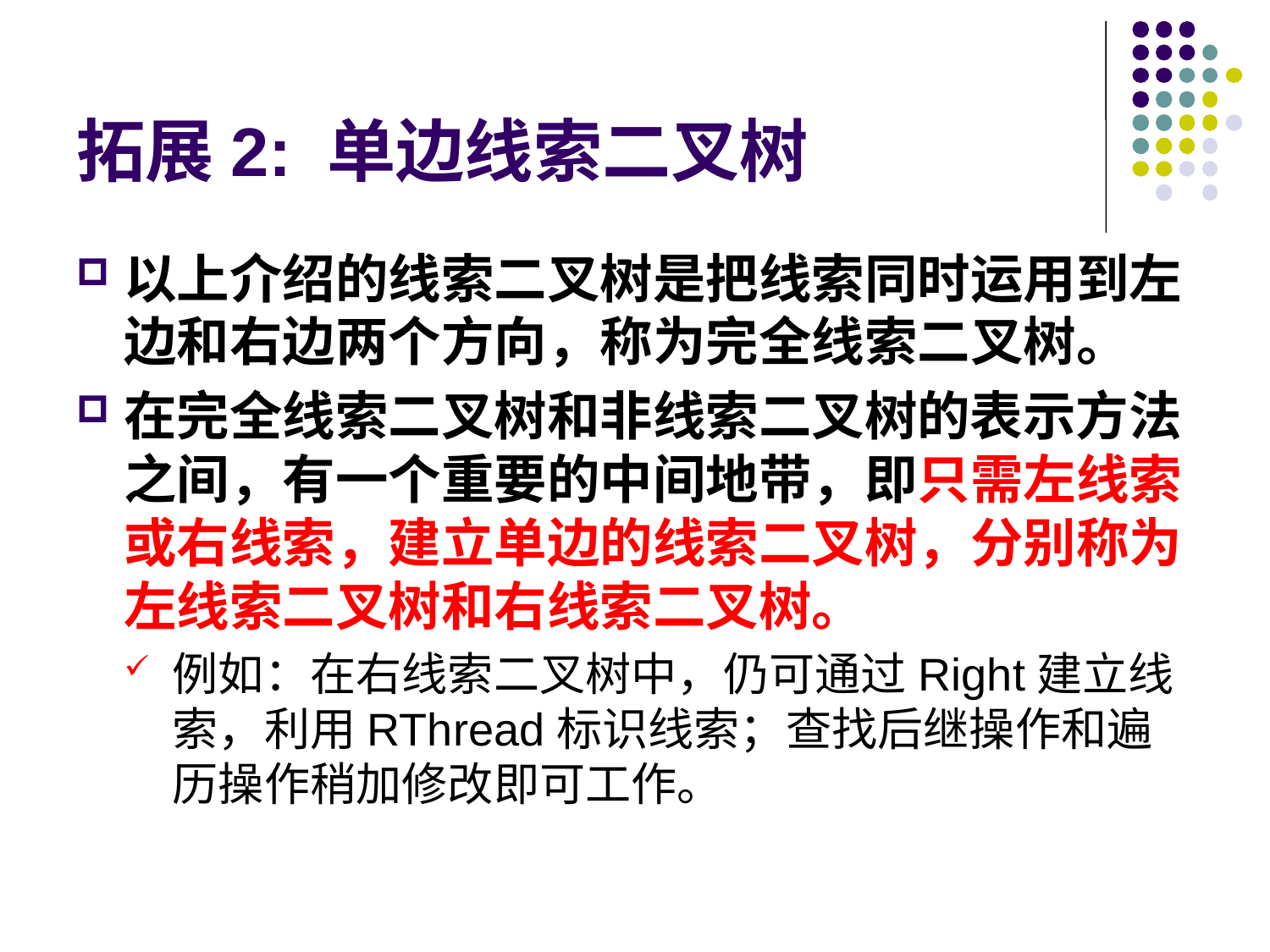

# 拓展2: 单边线索二叉树
以上介绍的线索二叉树是把线索同时运用到左边和右边两个方向，称为完全线索二叉树。
在完全线索二叉树和非线索二叉树的表示方法之间，有一个重要的中间地带，即只需左线索或右线索，建立单边的线索二叉树，分别称为左线索二叉树和右线索二叉树。
例如：在右线索二叉树中，仍可通过Right建立线索，利用RThread标识线索；查找后继操作和遍历操作稍加修改即可工作。